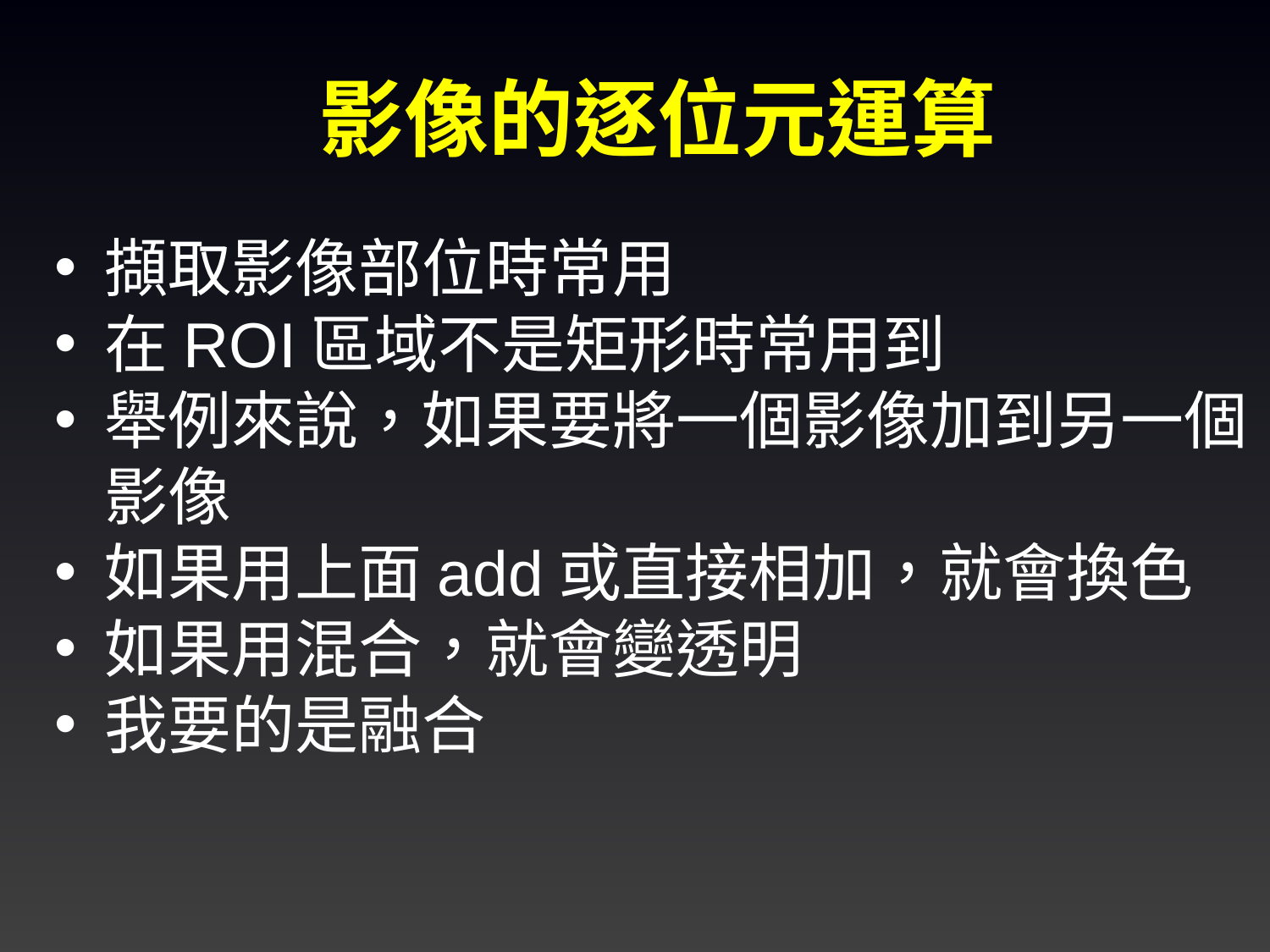

影像的逐位元運算
擷取影像部位時常用
在ROI區域不是矩形時常用到
舉例來說，如果要將一個影像加到另一個影像
如果用上面add或直接相加，就會換色
如果用混合，就會變透明
我要的是融合